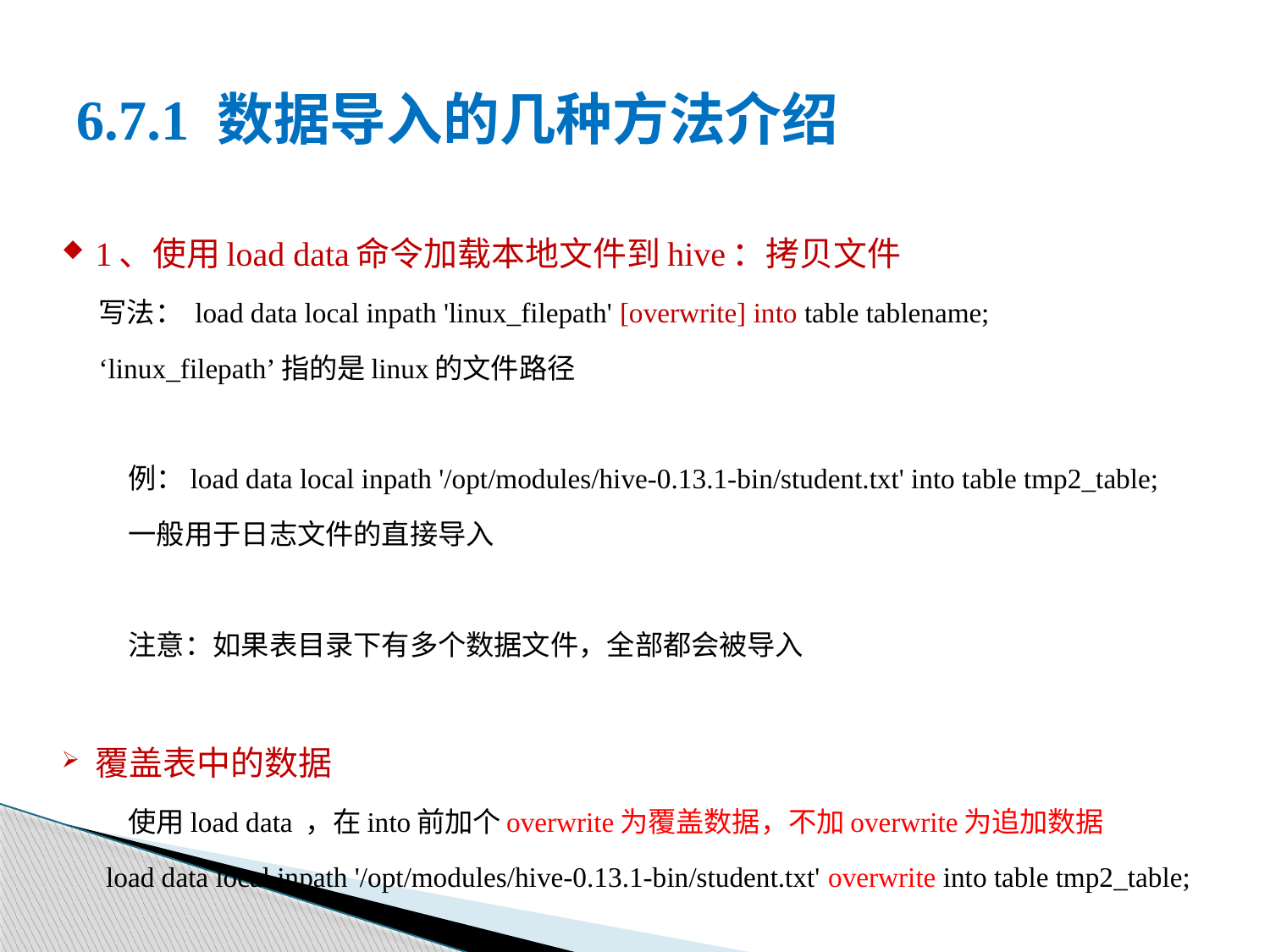

# 6.7.1 数据导入的几种方法介绍
1、使用load data命令加载本地文件到hive：拷贝文件
写法： load data local inpath 'linux_filepath' [overwrite] into table tablename;
‘linux_filepath’指的是linux的文件路径

例：load data local inpath '/opt/modules/hive-0.13.1-bin/student.txt' into table tmp2_table;
一般用于日志文件的直接导入

注意：如果表目录下有多个数据文件，全部都会被导入

覆盖表中的数据
使用load data ，在into前加个overwrite为覆盖数据，不加overwrite为追加数据
load data local inpath '/opt/modules/hive-0.13.1-bin/student.txt' overwrite into table tmp2_table;